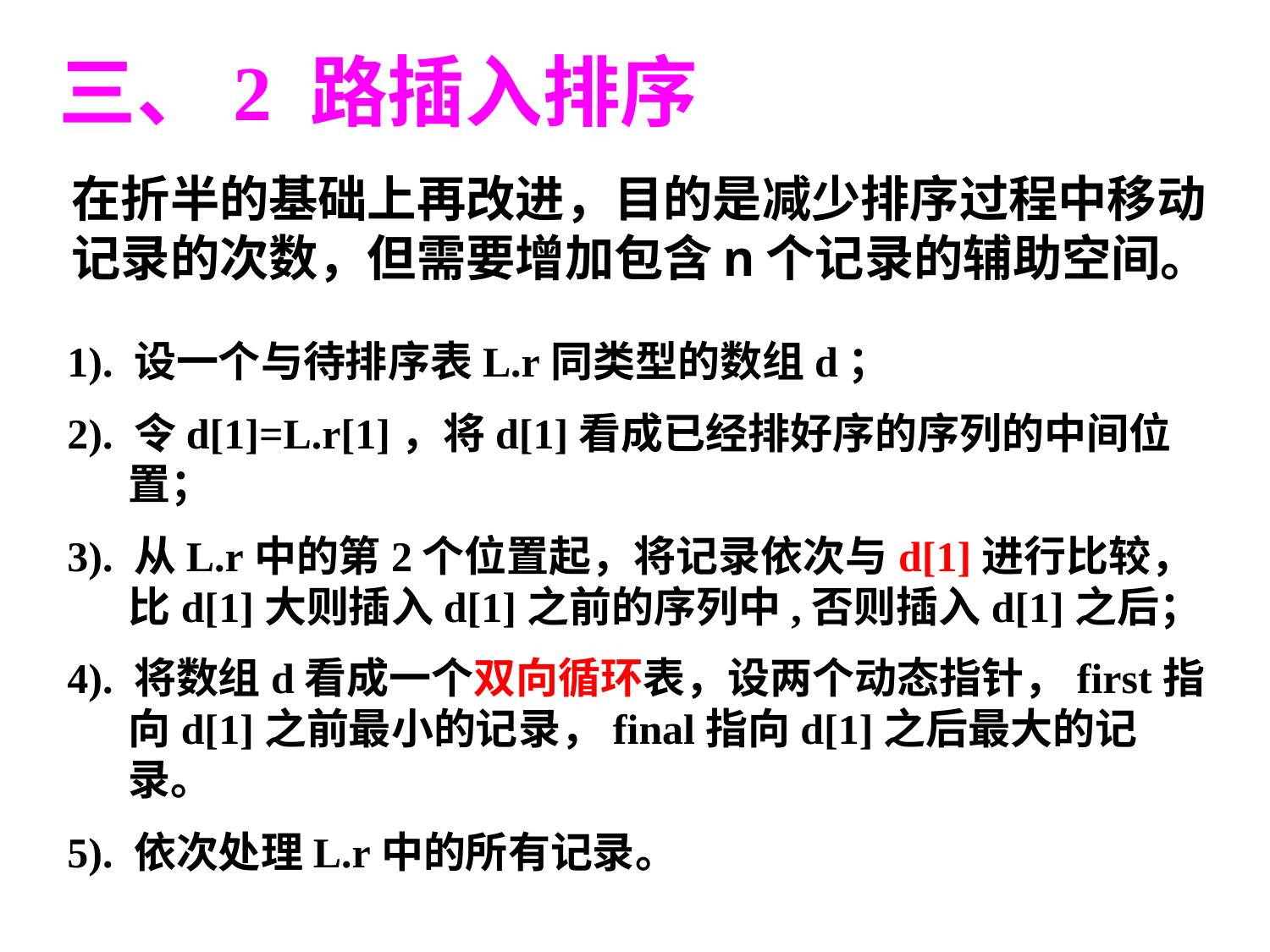

三、2 路插入排序
在折半的基础上再改进，目的是减少排序过程中移动记录的次数，但需要增加包含n个记录的辅助空间。
1). 设一个与待排序表L.r同类型的数组d；
2). 令d[1]=L.r[1]，将d[1]看成已经排好序的序列的中间位置；
3). 从L.r中的第2个位置起，将记录依次与d[1]进行比较，比d[1]大则插入d[1]之前的序列中,否则插入d[1]之后；
4). 将数组d看成一个双向循环表，设两个动态指针，first指向d[1]之前最小的记录，final指向d[1]之后最大的记录。
5). 依次处理L.r中的所有记录。